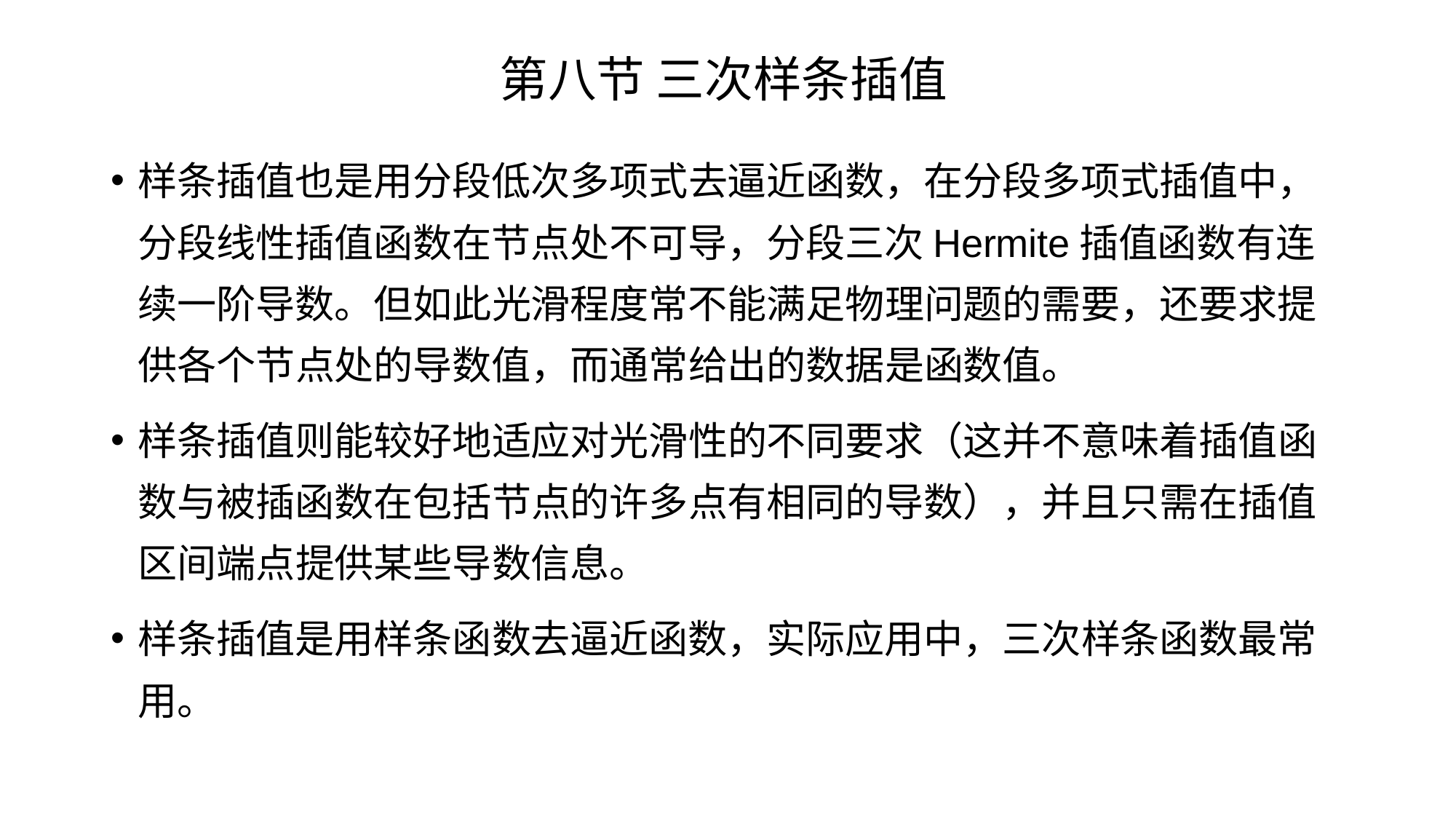

# 第八节 三次样条插值
样条插值也是用分段低次多项式去逼近函数，在分段多项式插值中，分段线性插值函数在节点处不可导，分段三次Hermite插值函数有连续一阶导数。但如此光滑程度常不能满足物理问题的需要，还要求提供各个节点处的导数值，而通常给出的数据是函数值。
样条插值则能较好地适应对光滑性的不同要求（这并不意味着插值函数与被插函数在包括节点的许多点有相同的导数），并且只需在插值区间端点提供某些导数信息。
样条插值是用样条函数去逼近函数，实际应用中，三次样条函数最常用。